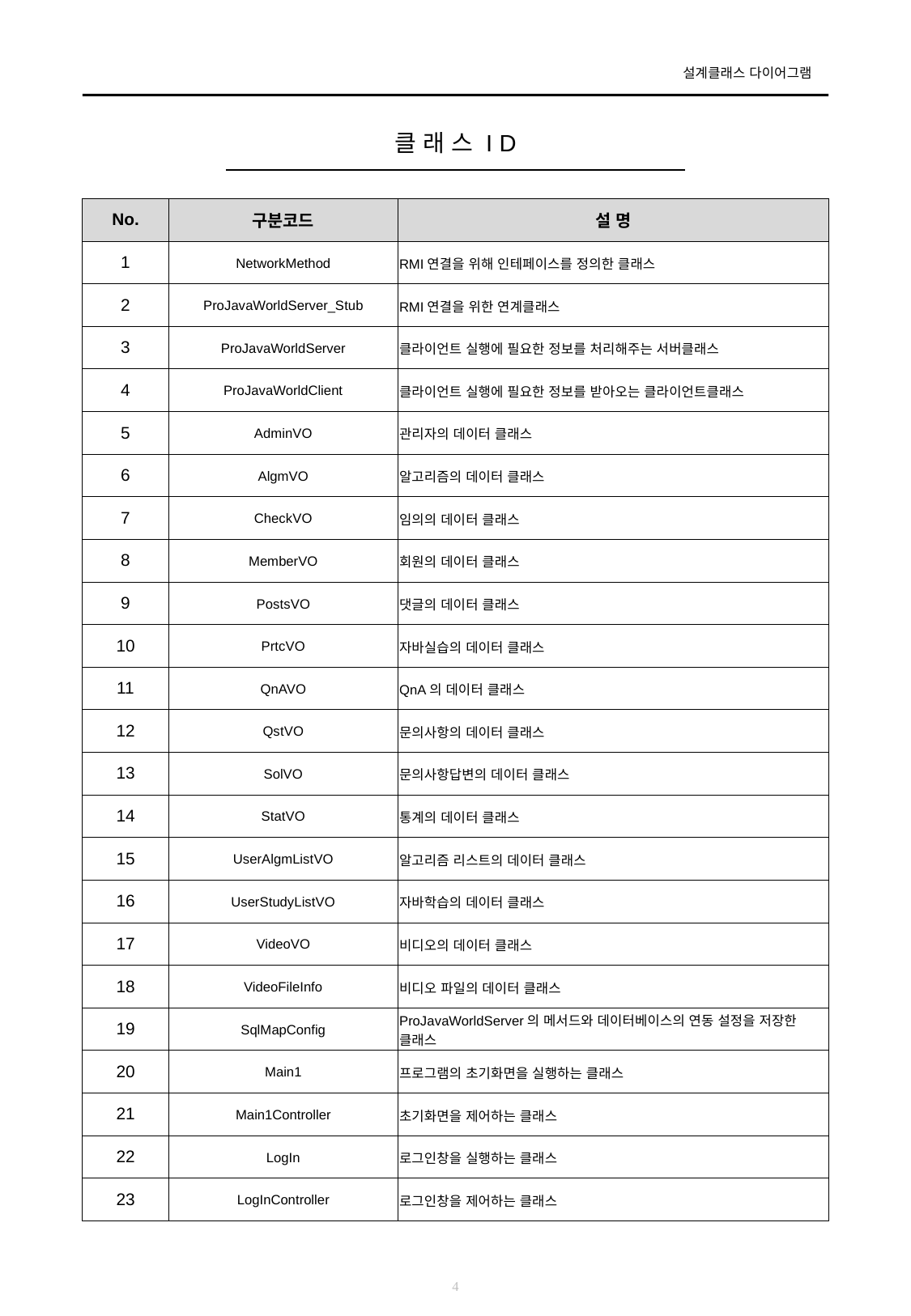

# 클 래 스 I D
| No. | 구분코드 | 설 명 |
| --- | --- | --- |
| 1 | NetworkMethod | RMI연결을 위해 인테페이스를 정의한 클래스 |
| 2 | ProJavaWorldServer\_Stub | RMI연결을 위한 연계클래스 |
| 3 | ProJavaWorldServer | 클라이언트 실행에 필요한 정보를 처리해주는 서버클래스 |
| 4 | ProJavaWorldClient | 클라이언트 실행에 필요한 정보를 받아오는 클라이언트클래스 |
| 5 | AdminVO | 관리자의 데이터 클래스 |
| 6 | AlgmVO | 알고리즘의 데이터 클래스 |
| 7 | CheckVO | 임의의 데이터 클래스 |
| 8 | MemberVO | 회원의 데이터 클래스 |
| 9 | PostsVO | 댓글의 데이터 클래스 |
| 10 | PrtcVO | 자바실습의 데이터 클래스 |
| 11 | QnAVO | QnA의 데이터 클래스 |
| 12 | QstVO | 문의사항의 데이터 클래스 |
| 13 | SolVO | 문의사항답변의 데이터 클래스 |
| 14 | StatVO | 통계의 데이터 클래스 |
| 15 | UserAlgmListVO | 알고리즘 리스트의 데이터 클래스 |
| 16 | UserStudyListVO | 자바학습의 데이터 클래스 |
| 17 | VideoVO | 비디오의 데이터 클래스 |
| 18 | VideoFileInfo | 비디오 파일의 데이터 클래스 |
| 19 | SqlMapConfig | ProJavaWorldServer의 메서드와 데이터베이스의 연동 설정을 저장한 클래스 |
| 20 | Main1 | 프로그램의 초기화면을 실행하는 클래스 |
| 21 | Main1Controller | 초기화면을 제어하는 클래스 |
| 22 | LogIn | 로그인창을 실행하는 클래스 |
| 23 | LogInController | 로그인창을 제어하는 클래스 |
4